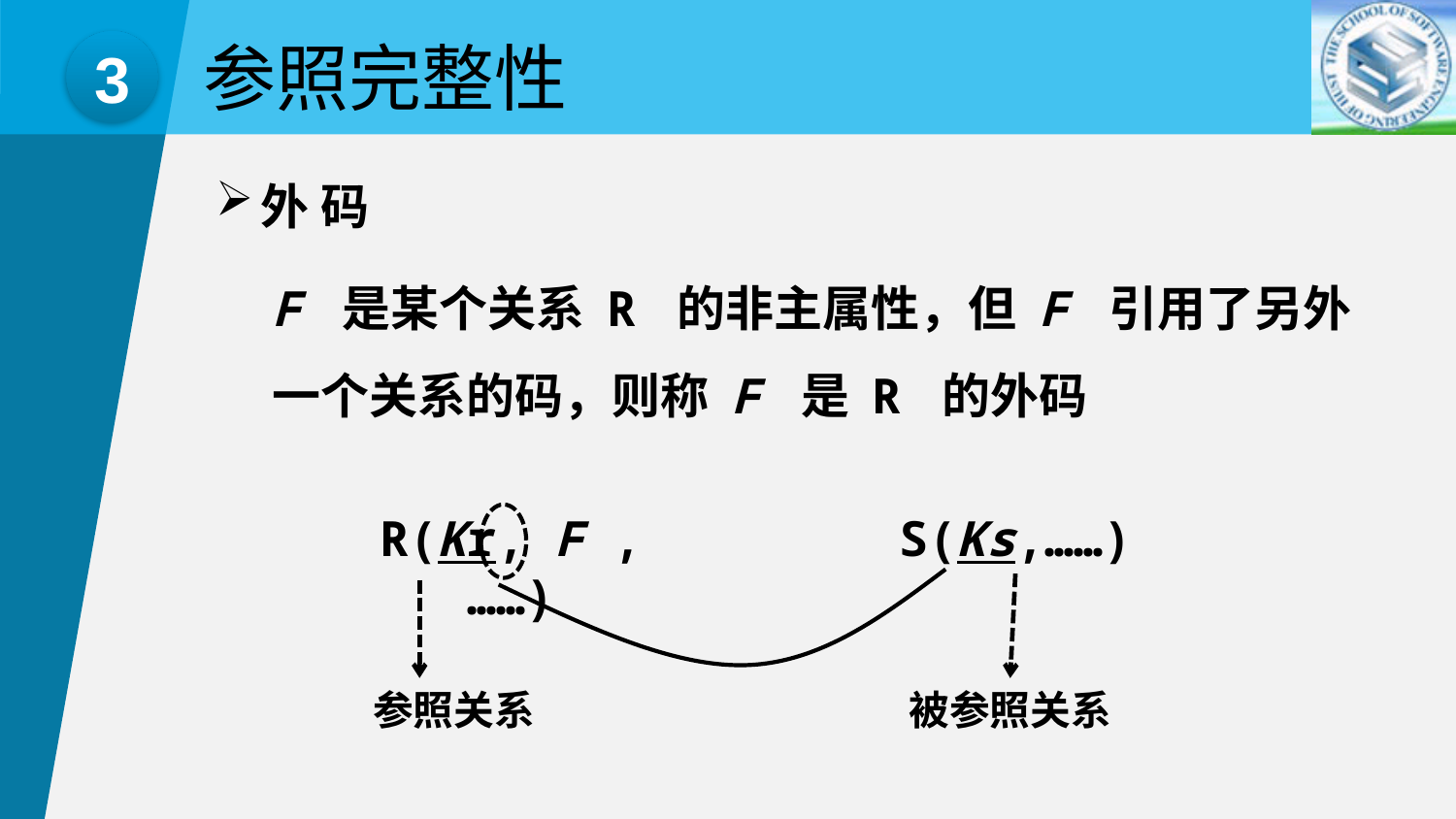

参照完整性
3
外 码
F 是某个关系 R 的非主属性，但 F 引用了另外一个关系的码，则称 F 是 R 的外码
S(Ks,……)
R(Kr, F ,……)

参照关系
被参照关系